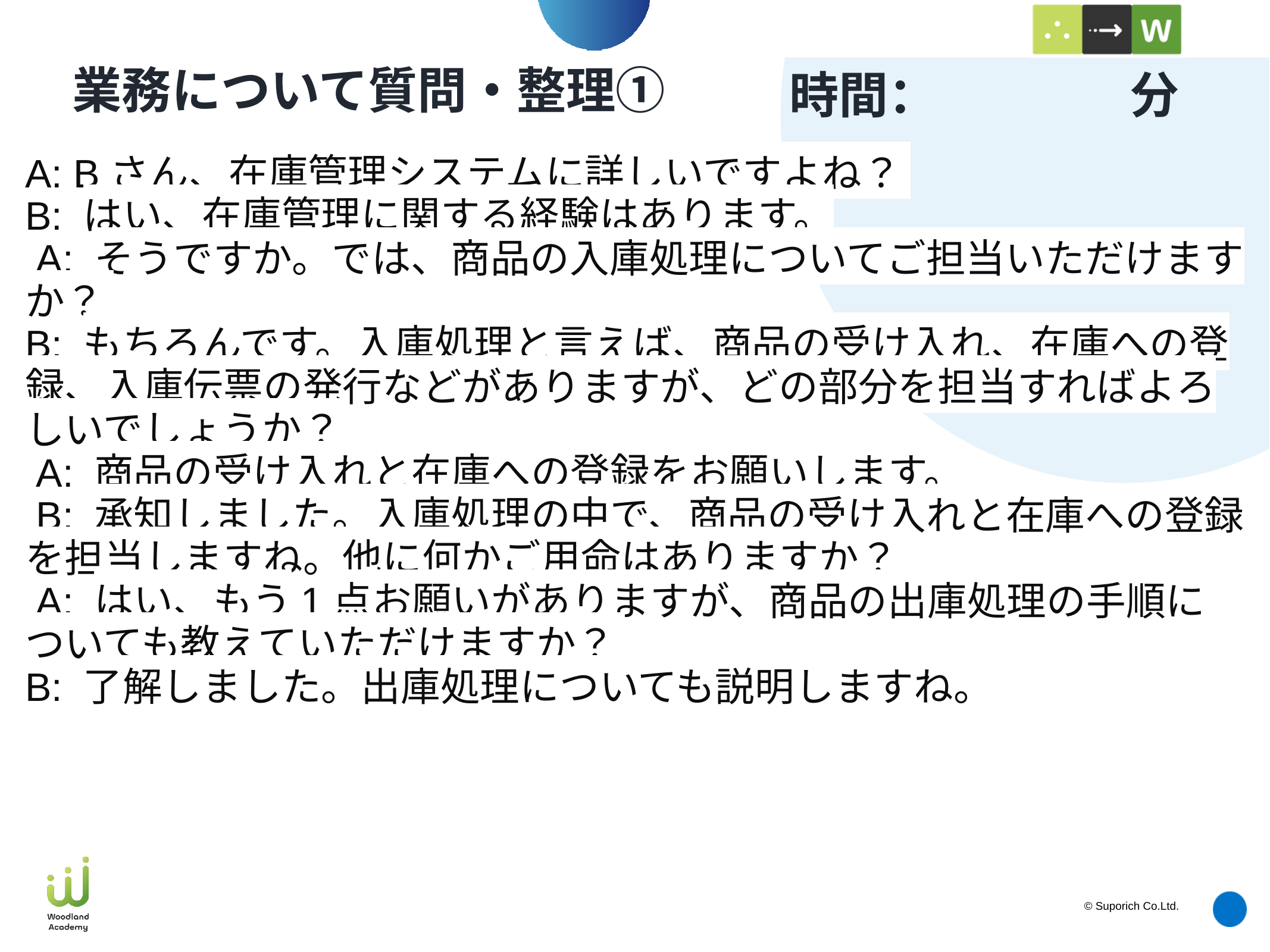

# 業務について質問・整理①
A: Bさん、在庫管理システムに詳しいですよね？
B: はい、在庫管理に関する経験はあります。
 A: そうですか。では、商品の入庫処理についてご担当いただけますか？
B: もちろんです。入庫処理と言えば、商品の受け入れ、在庫への登録、入庫伝票の発行などがありますが、どの部分を担当すればよろしいでしょうか？
 A: 商品の受け入れと在庫への登録をお願いします。
 B: 承知しました。入庫処理の中で、商品の受け入れと在庫への登録を担当しますね。他に何かご用命はありますか？
 A: はい、もう1点お願いがありますが、商品の出庫処理の手順についても教えていただけますか？
B: 了解しました。出庫処理についても説明しますね。